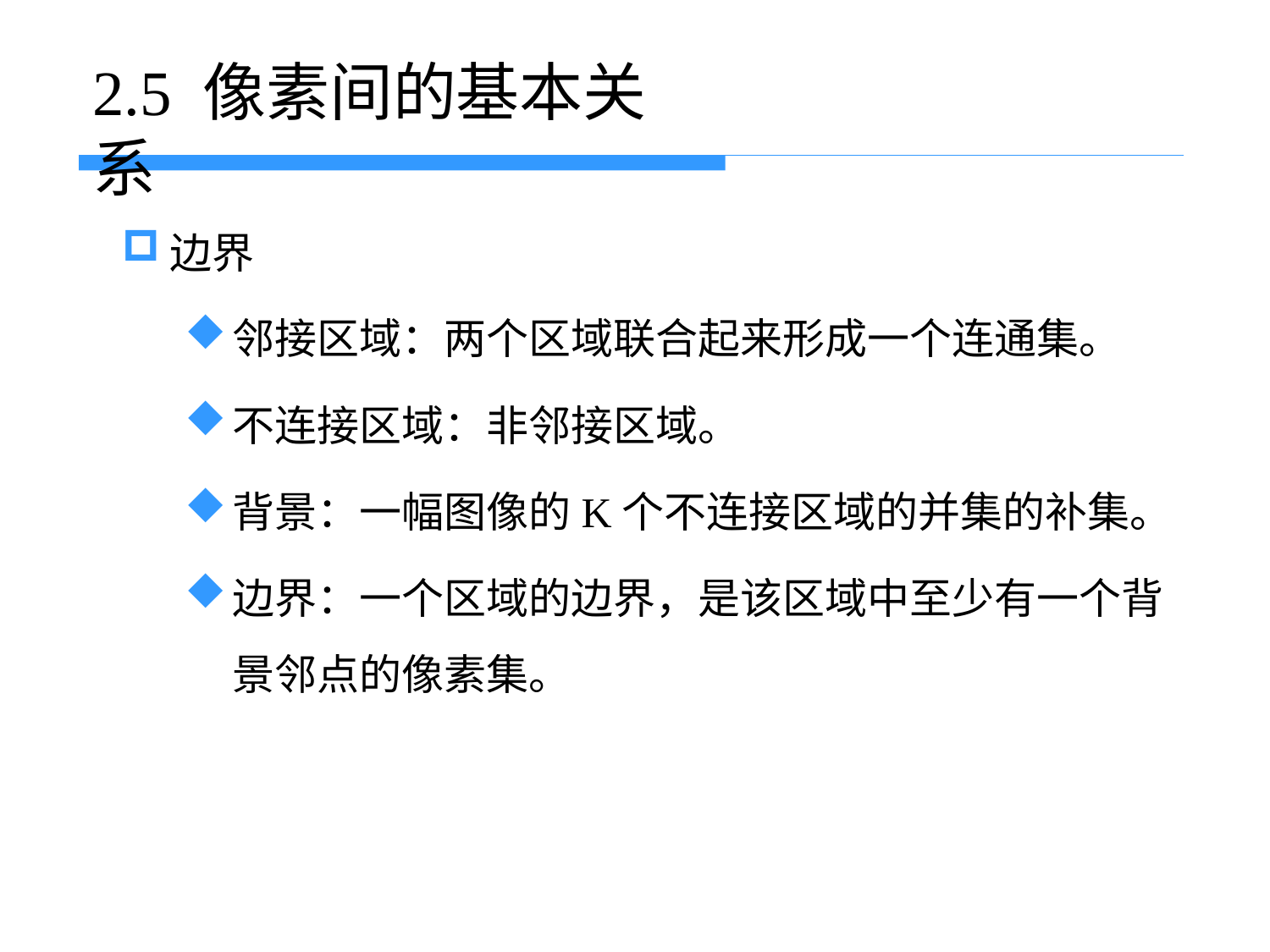

# 2.5 像素间的基本关系
边界
邻接区域：两个区域联合起来形成一个连通集。
不连接区域：非邻接区域。
背景：一幅图像的K个不连接区域的并集的补集。
边界：一个区域的边界，是该区域中至少有一个背 景邻点的像素集。